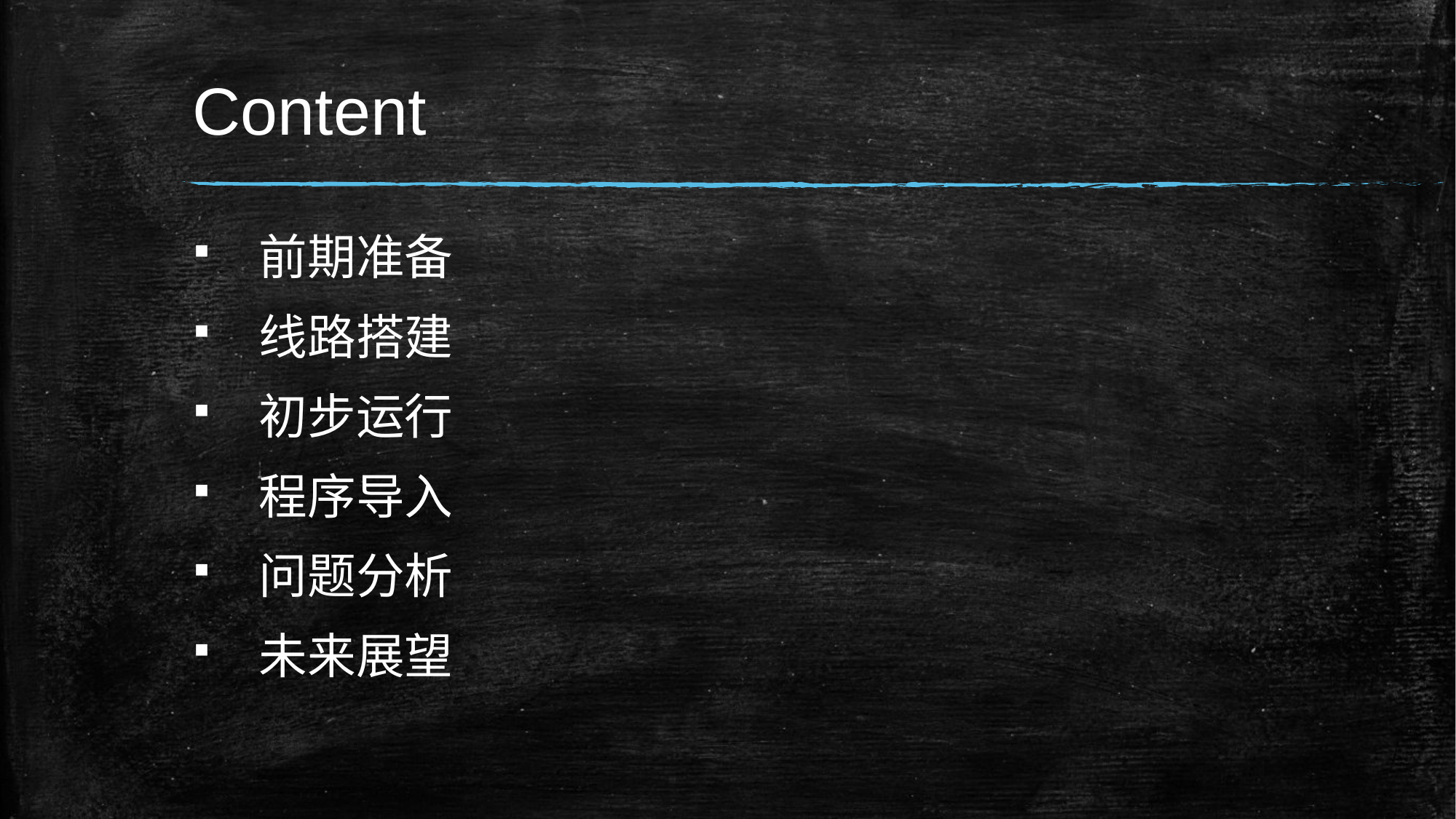

# Content
  前期准备
  线路搭建
  初步运行
  程序导入
  问题分析
  未来展望